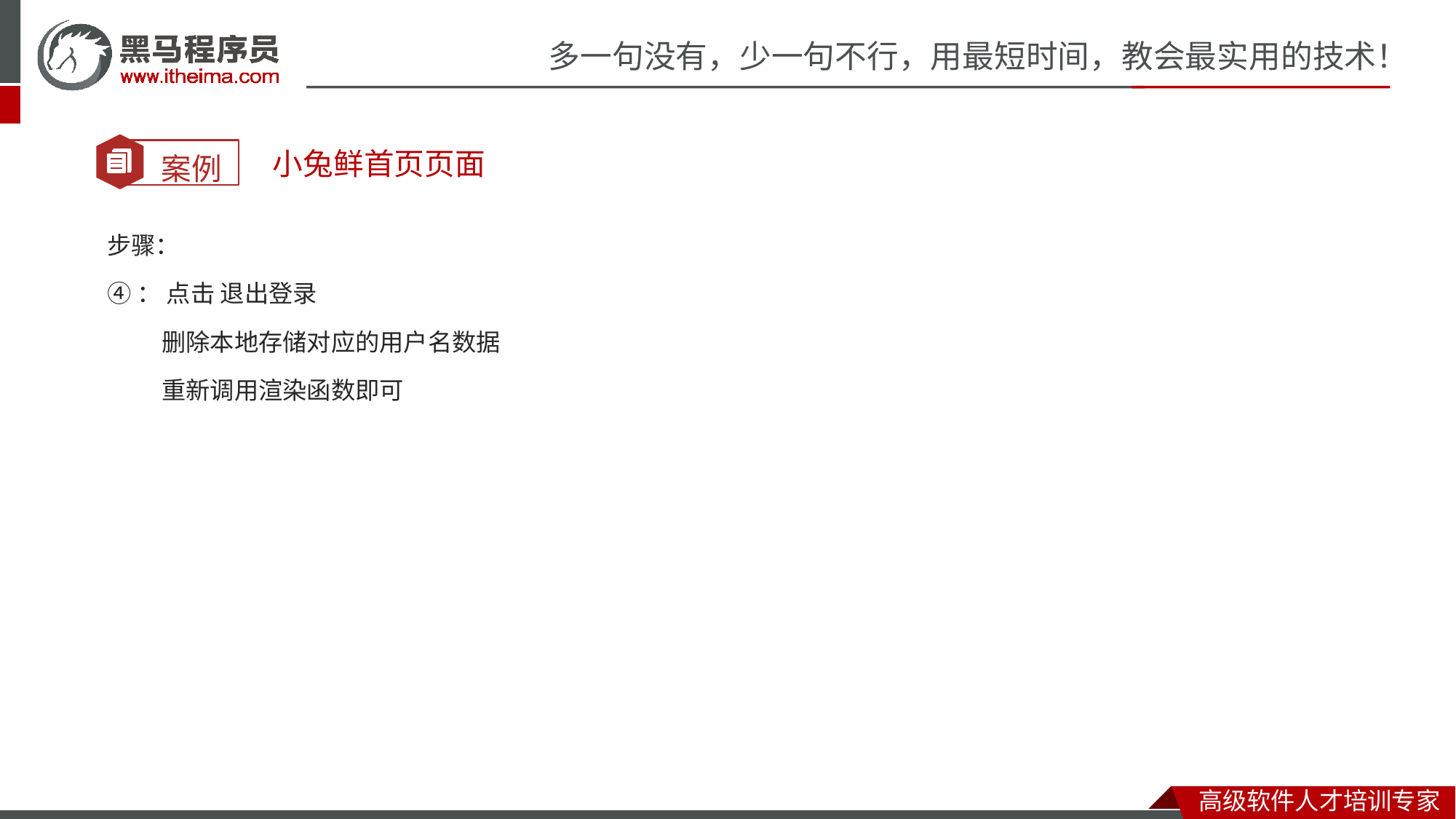

小兔鲜首页页面
步骤：
④： 点击 退出登录
         删除本地存储对应的用户名数据
         重新调用渲染函数即可